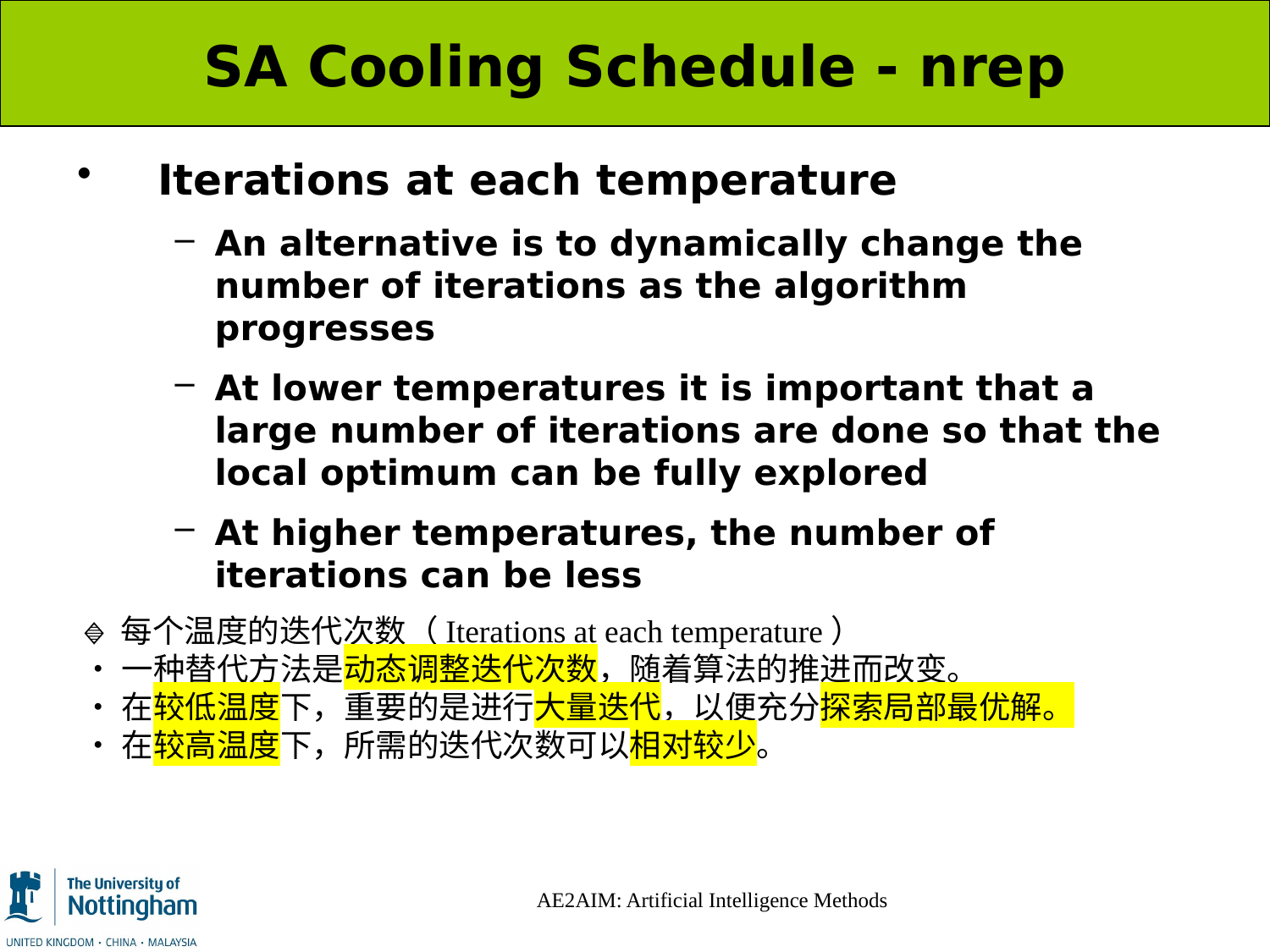

# SA Cooling Schedule - nrep
Iterations at each temperature
An alternative is to dynamically change the number of iterations as the algorithm progresses
At lower temperatures it is important that a large number of iterations are done so that the local optimum can be fully explored
At higher temperatures, the number of iterations can be less
🔹 每个温度的迭代次数（Iterations at each temperature）
•一种替代方法是动态调整迭代次数，随着算法的推进而改变。
•在较低温度下，重要的是进行大量迭代，以便充分探索局部最优解。
•在较高温度下，所需的迭代次数可以相对较少。

AE2AIM: Artificial Intelligence Methods